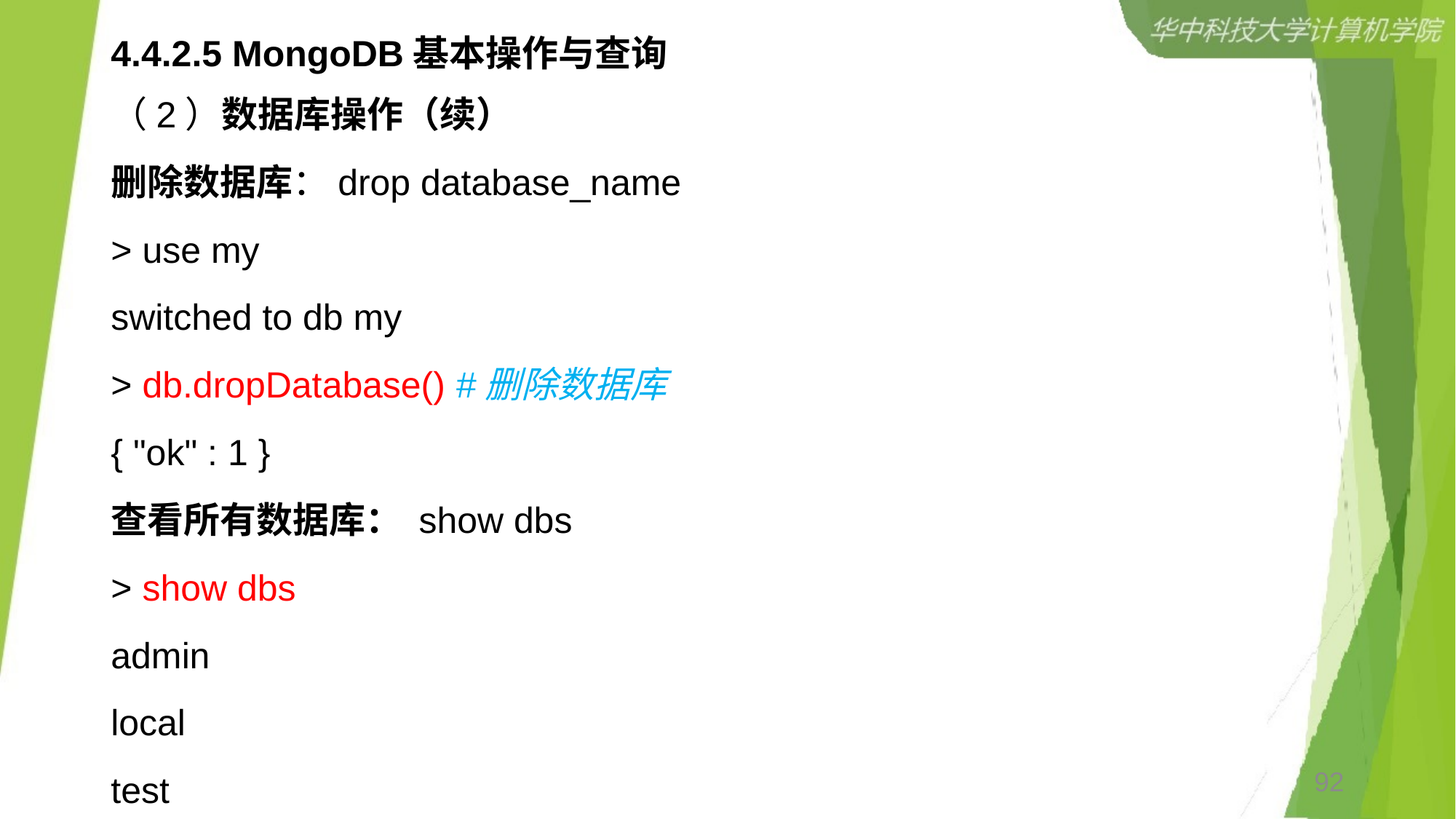

# 4.4.2.5 MongoDB基本操作与查询
（2）数据库操作（续）
删除数据库：drop database_name
> use my
switched to db my
> db.dropDatabase() #删除数据库
{ "ok" : 1 }
查看所有数据库： show dbs
> show dbs
admin
local
test
92